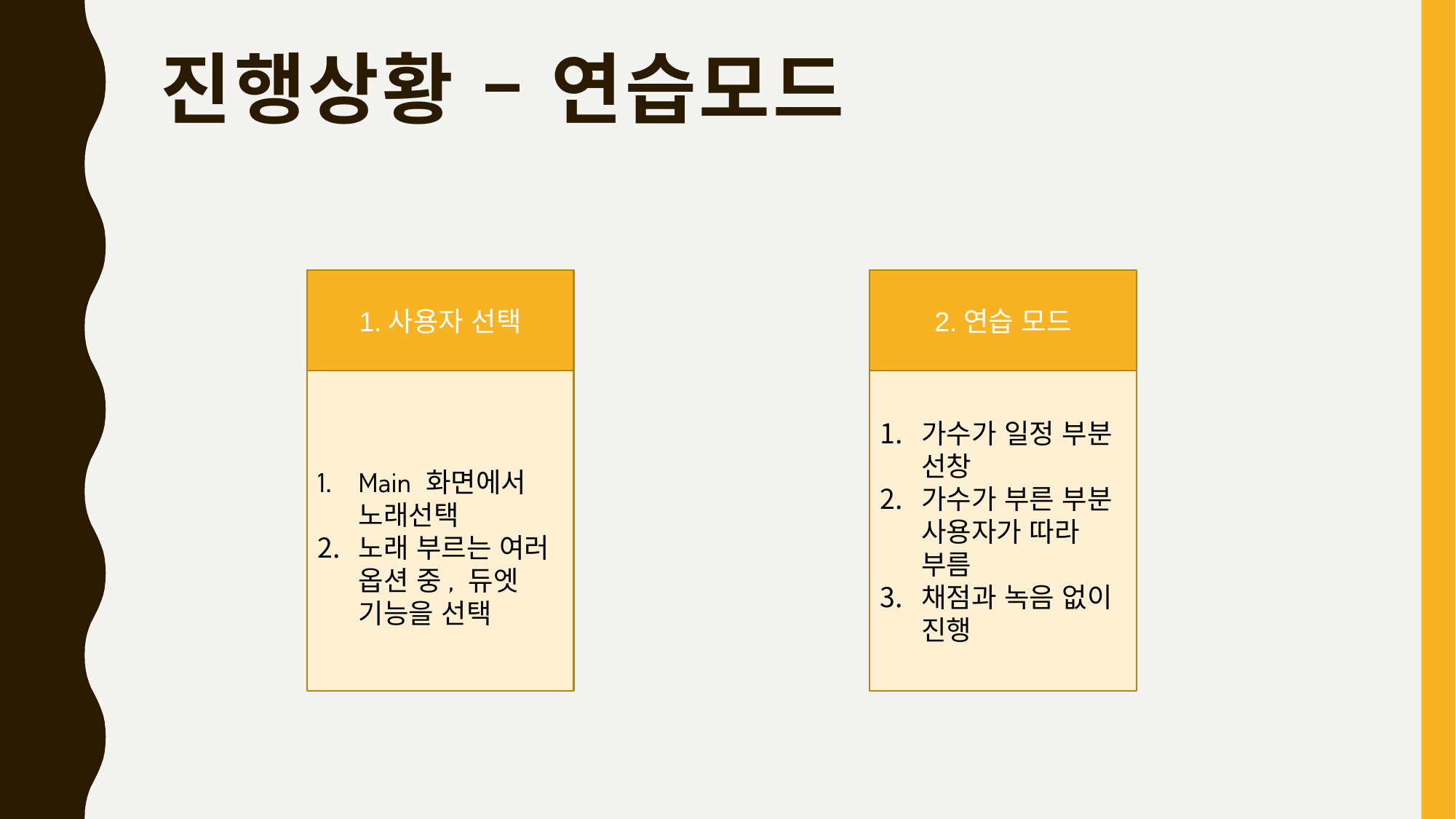

# 진행상황 – 연습모드
1.사용자 선택

Main 화면에서 노래선택
노래 부르는 여러 옵션 중, 듀엣 기능을 선택
2.연습 모드

가수가 일정 부분 선창
가수가 부른 부분 사용자가 따라 부름
채점과 녹음 없이 진행